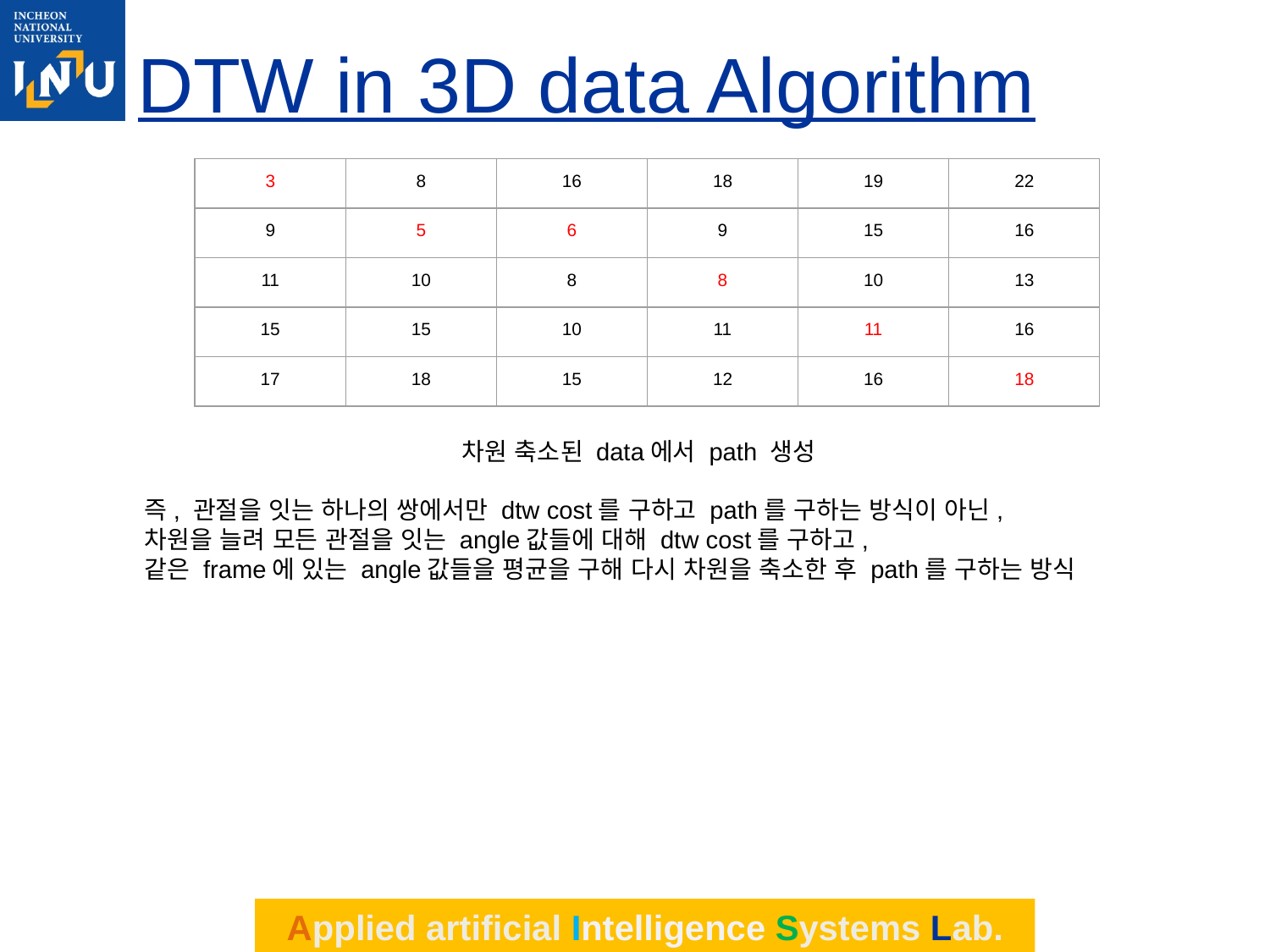

# DTW in 3D data Algorithm
| 3 | 8 | 16 | 18 | 19 | 22 |
| --- | --- | --- | --- | --- | --- |
| 9 | 5 | 6 | 9 | 15 | 16 |
| 11 | 10 | 8 | 8 | 10 | 13 |
| 15 | 15 | 10 | 11 | 11 | 16 |
| 17 | 18 | 15 | 12 | 16 | 18 |

차원 축소된 data에서 path 생성

즉, 관절을 잇는 하나의 쌍에서만 dtw cost를 구하고 path를 구하는 방식이 아닌,
차원을 늘려 모든 관절을 잇는 angle값들에 대해 dtw cost를 구하고,
같은 frame에 있는 angle값들을 평균을 구해 다시 차원을 축소한 후 path를 구하는 방식